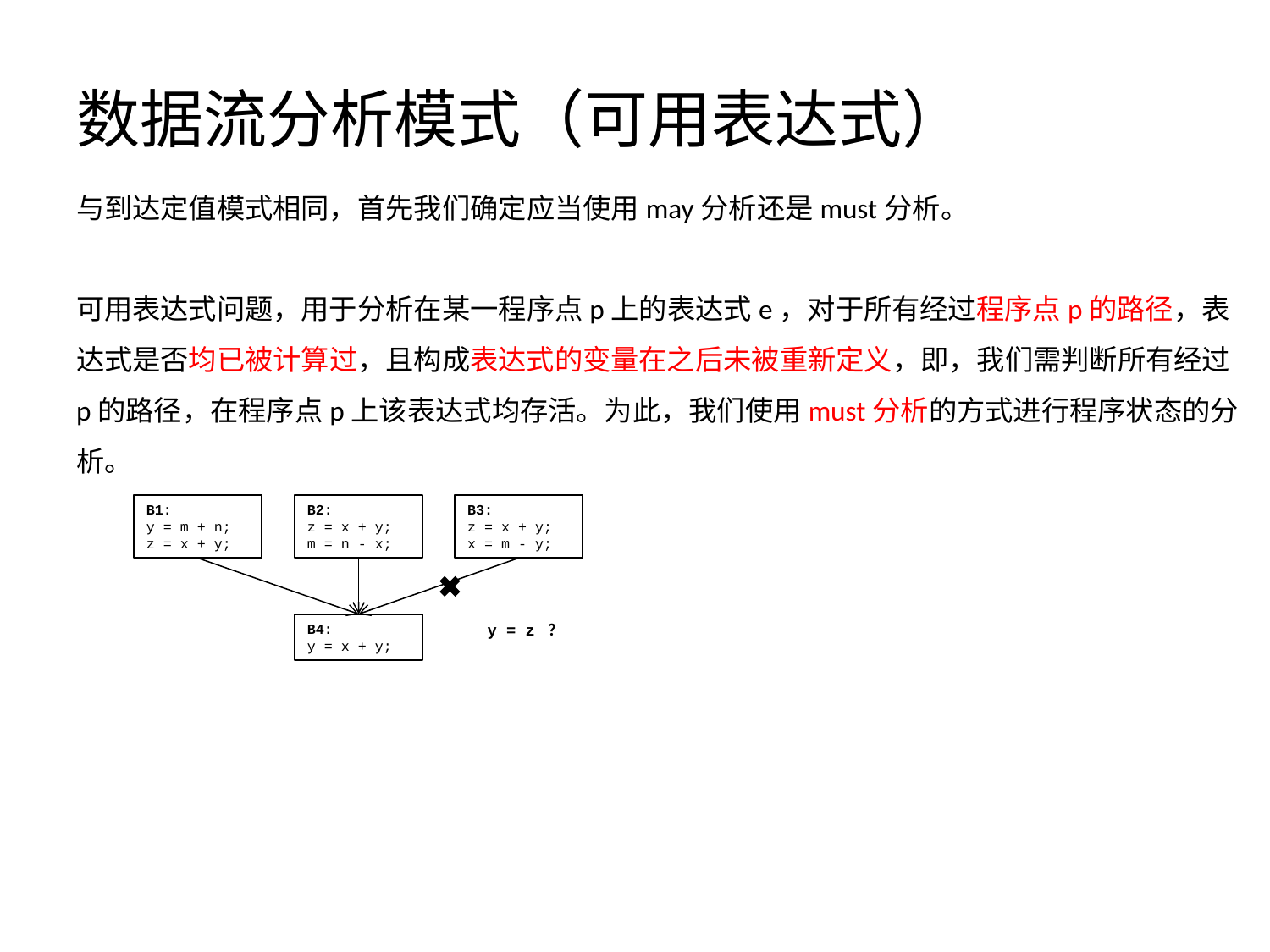

# 数据流分析模式（可用表达式）
与到达定值模式相同，首先我们确定应当使用may分析还是must分析。

可用表达式问题，用于分析在某一程序点p上的表达式e，对于所有经过程序点p的路径，表达式是否均已被计算过，且构成表达式的变量在之后未被重新定义，即，我们需判断所有经过p的路径，在程序点p上该表达式均存活。为此，我们使用must分析的方式进行程序状态的分析。

B1:
y = m + n;
z = x + y;
B2:
z = x + y;
m = n - x;
B3:
z = x + y;
x = m - y;

B4:
y = x + y;
y = z ？